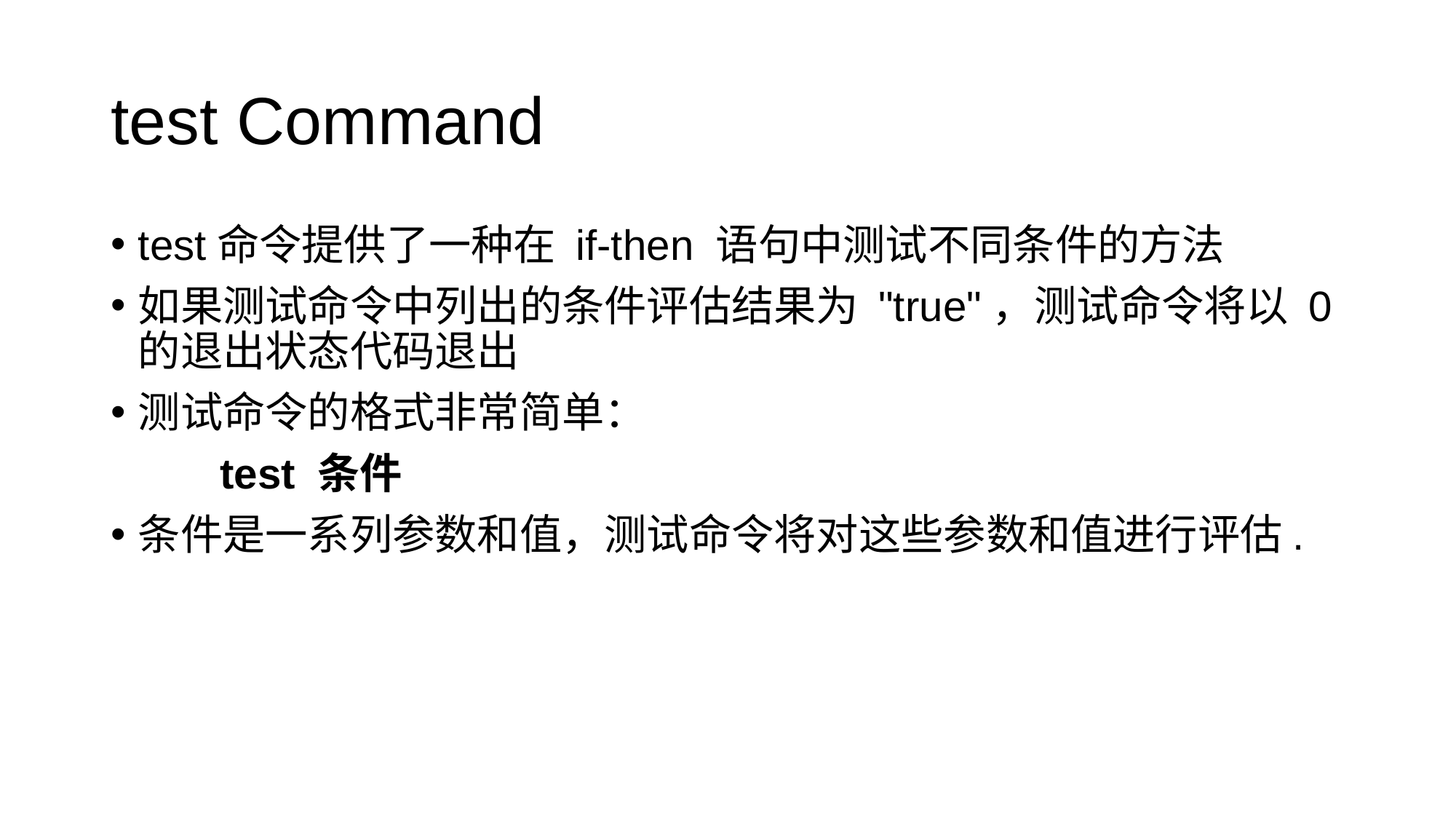

# test Command
test命令提供了一种在 if-then 语句中测试不同条件的方法
如果测试命令中列出的条件评估结果为 "true"，测试命令将以 0 的退出状态代码退出
测试命令的格式非常简单：
	test 条件
条件是一系列参数和值，测试命令将对这些参数和值进行评估.